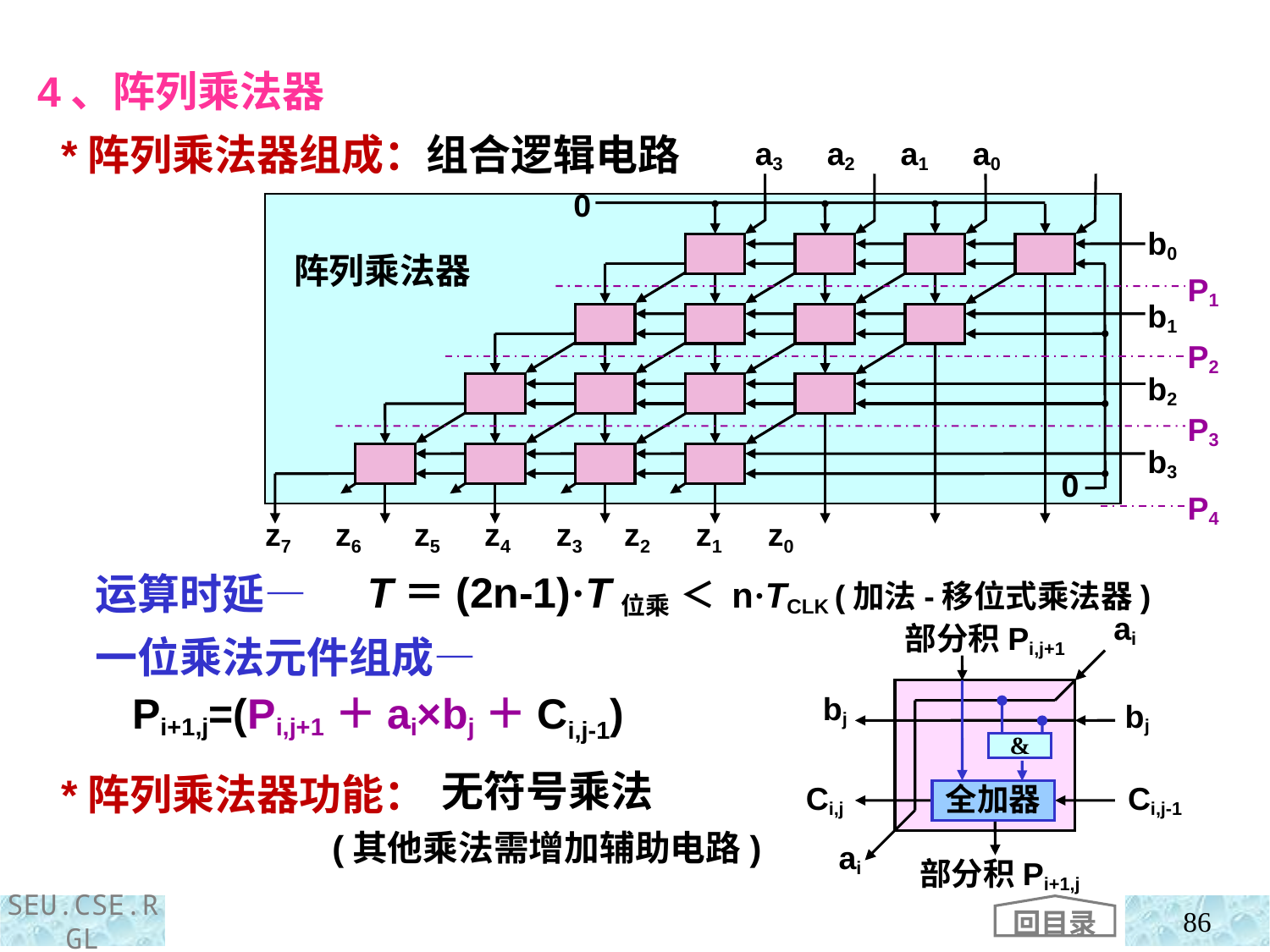

4、阵列乘法器
  *阵列乘法器组成：组合逻辑电路

     运算时延—
     一位乘法元件组成—

  *阵列乘法器功能：
a3     a2      a1     a0

0
 阵列乘法器

b0

b1

b2

b3

0

z7     z6      z5     z4      z3      z2      z1      z0
P1

P2

P3

P4

T＝(2n-1)·T位乘 ＜ n·TCLK (加法-移位式乘法器)
ai
部分积Pi,j+1

bj
bj

&

Ci,j
Ci,j-1
全加器

ai
部分积Pi+1,j
        Pi+1,j=(Pi,j+1＋ai×bj＋Ci,j-1)
无符号乘法
(其他乘法需增加辅助电路)
回目录
86